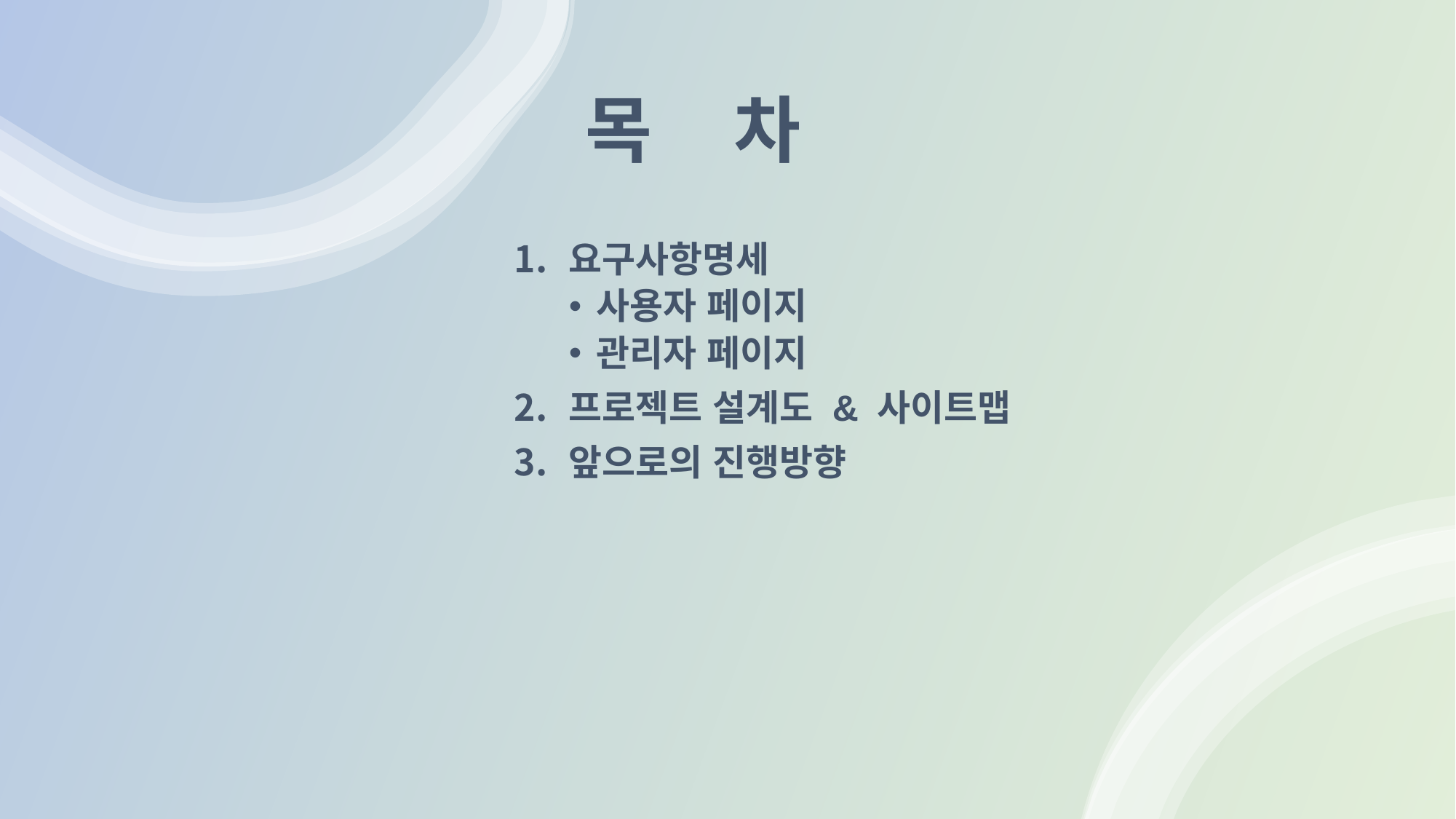

# 목    차
요구사항명세
사용자 페이지
관리자 페이지
프로젝트 설계도 & 사이트맵
앞으로의 진행방향